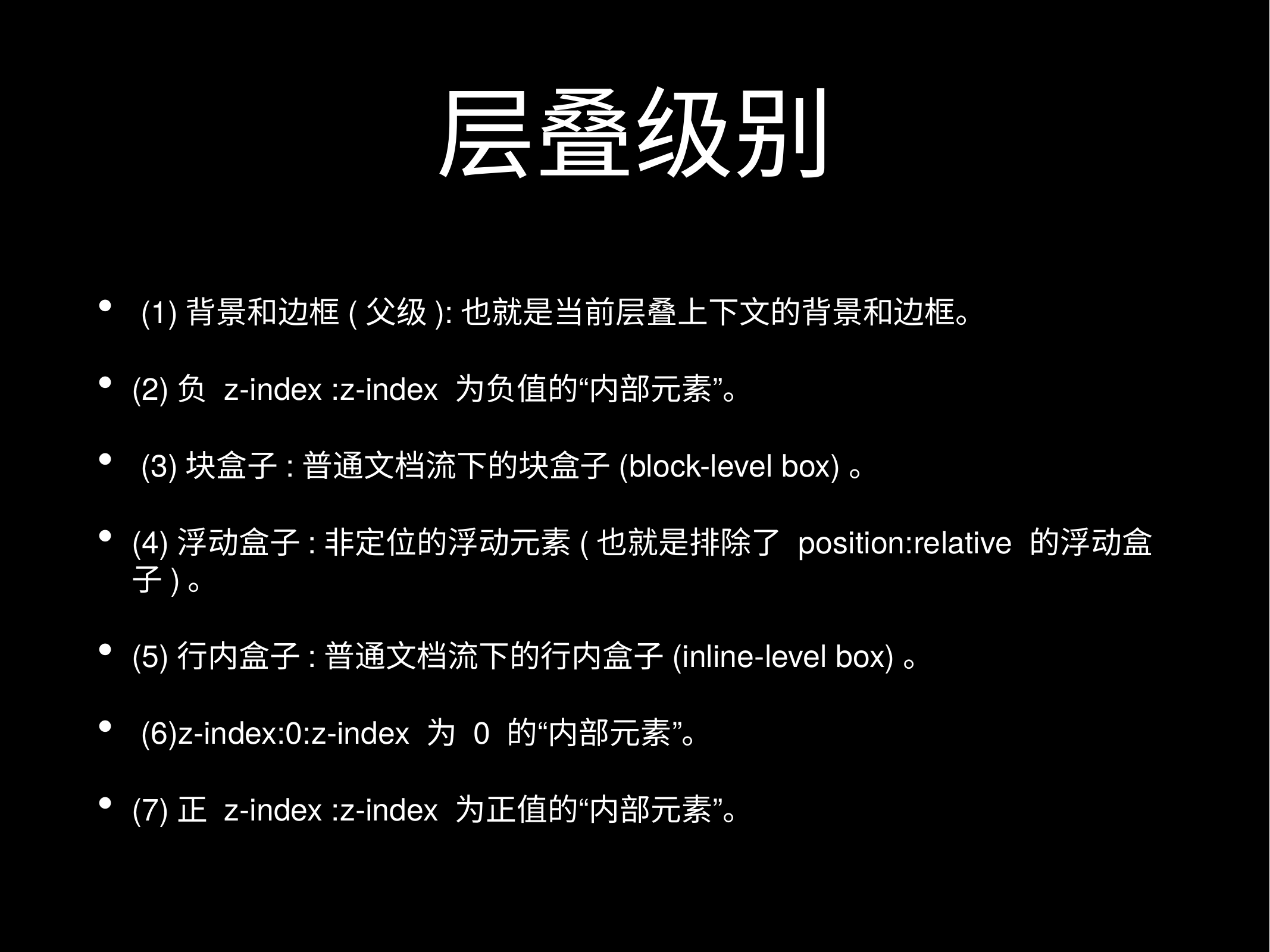

# 层叠级别
 (1)背景和边框(父级):也就是当前层叠上下文的背景和边框。
(2)负 z-index :z-index 为负值的“内部元素”。
 (3)块盒子:普通文档流下的块盒子(block-level box)。
(4)浮动盒子:非定位的浮动元素(也就是排除了 position:relative 的浮动盒子)。
(5)行内盒子:普通文档流下的行内盒子(inline-level box)。
 (6)z-index:0:z-index 为 0 的“内部元素”。
(7)正 z-index :z-index 为正值的“内部元素”。